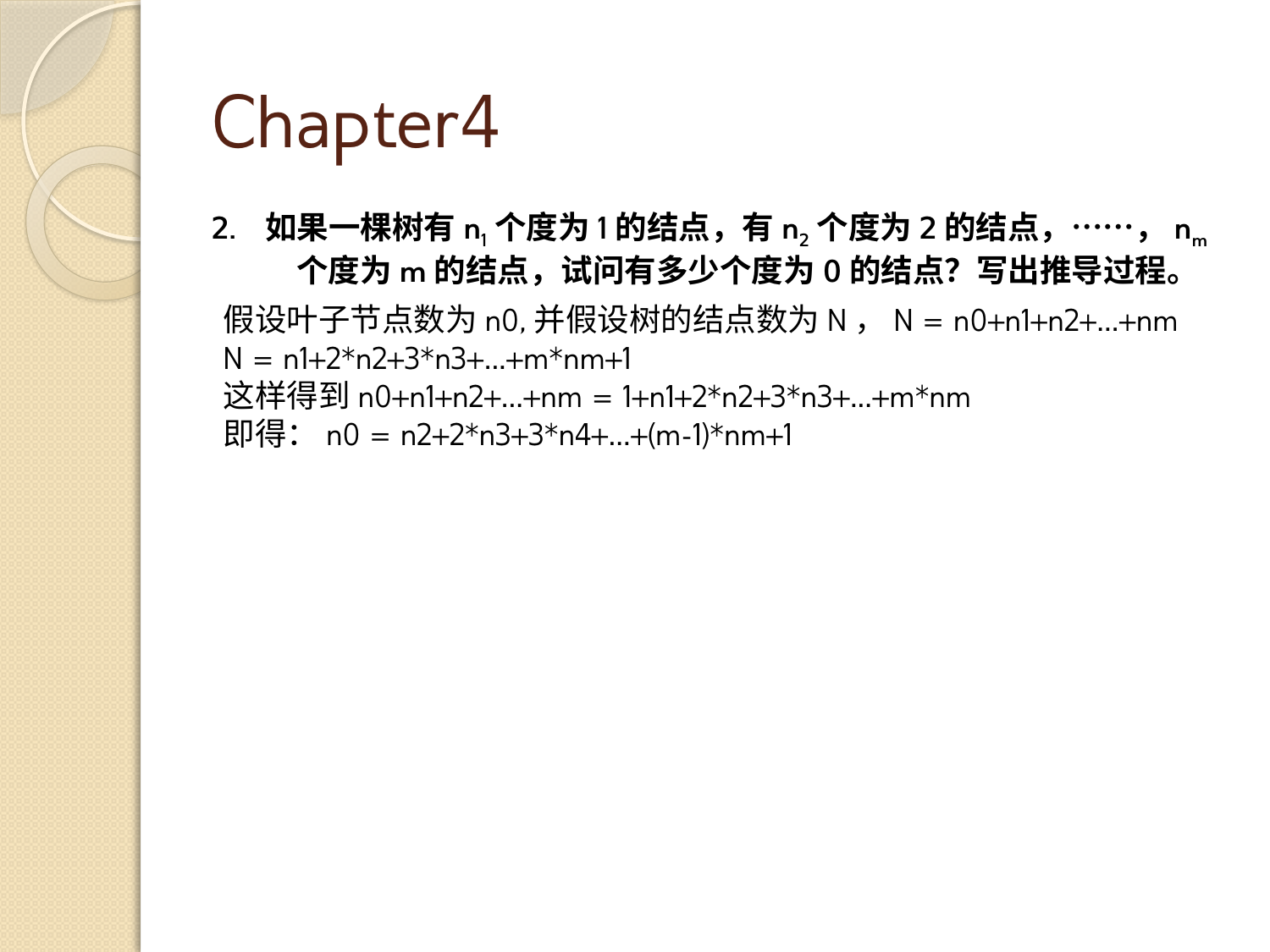

# Chapter4
2.  如果一棵树有n1个度为1的结点，有n2个度为2的结点，……，nm个度为m的结点，试问有多少个度为0的结点？写出推导过程。
假设叶子节点数为n0,并假设树的结点数为N，N = n0+n1+n2+...+nm
N = n1+2*n2+3*n3+...+m*nm+1
这样得到n0+n1+n2+...+nm = 1+n1+2*n2+3*n3+...+m*nm
即得：n0 = n2+2*n3+3*n4+...+(m-1)*nm+1